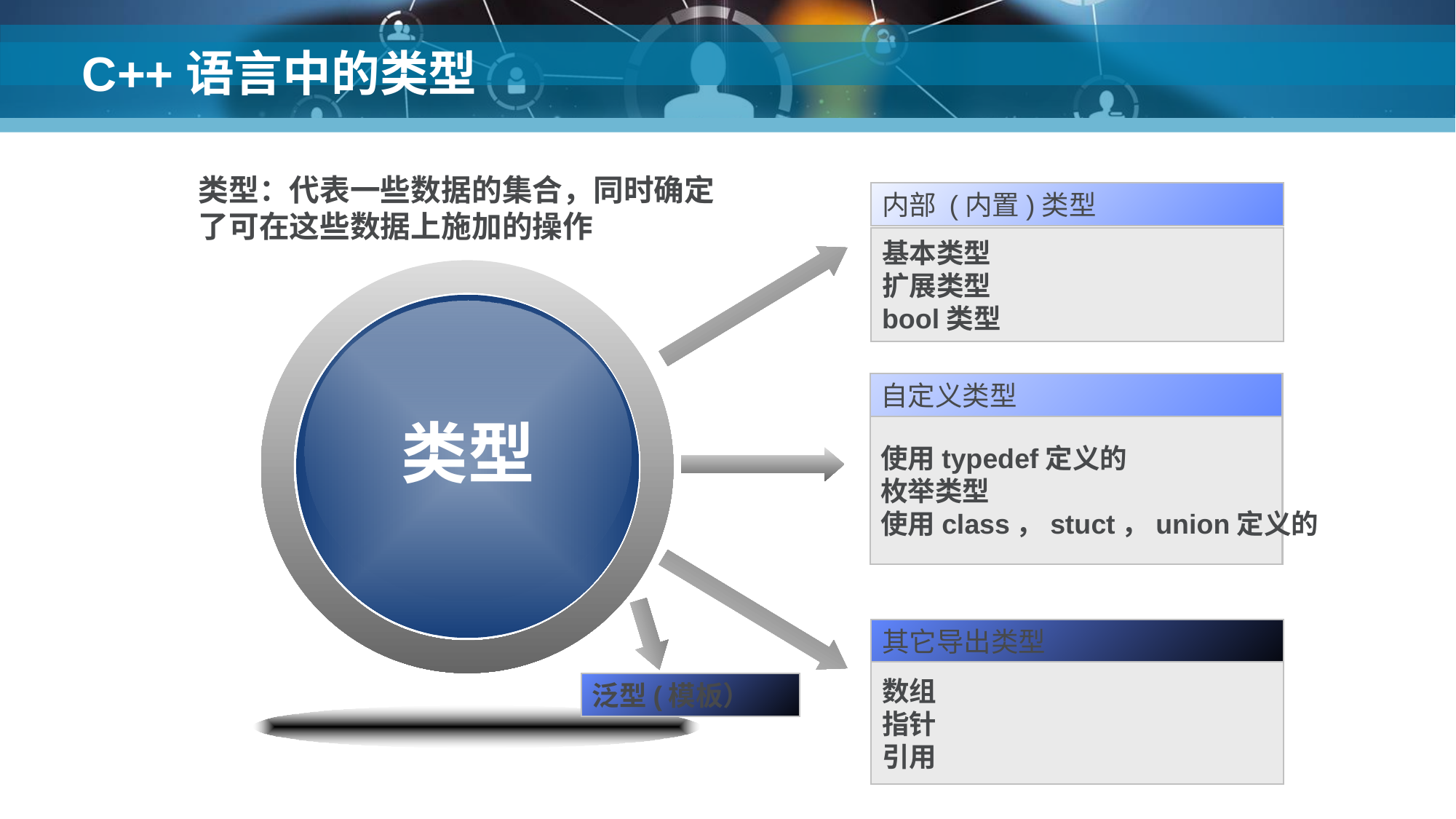

# C++语言中的类型
类型：代表一些数据的集合，同时确定了可在这些数据上施加的操作
内部 (内置)类型
基本类型
扩展类型
bool类型

类型
自定义类型
使用typedef定义的
枚举类型
使用class，stuct，union定义的

其它导出类型
数组
指针
引用
泛型(模板）